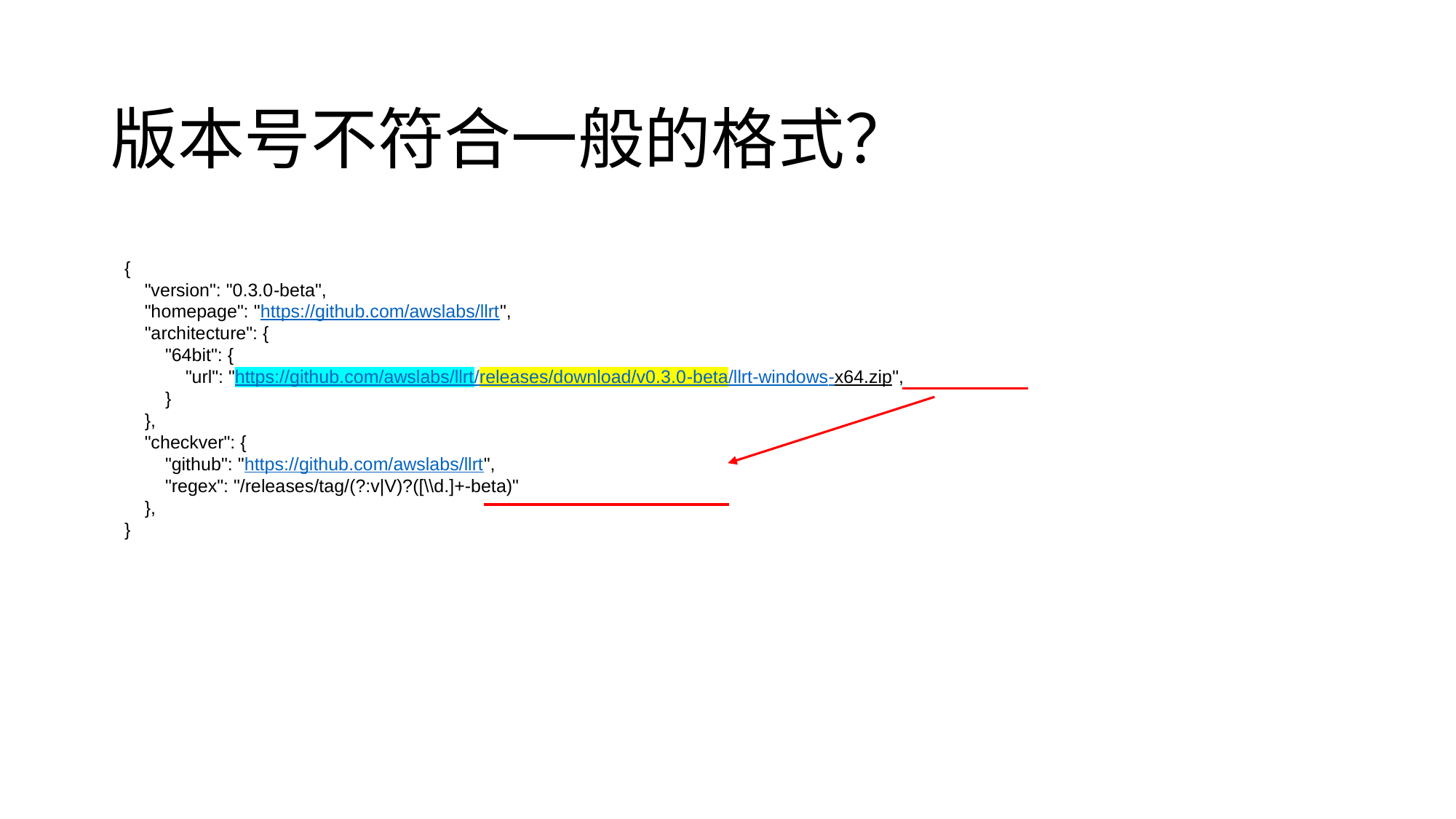

# 版本号不符合一般的格式？
{    "version": "0.3.0-beta",    "homepage": "https://github.com/awslabs/llrt",    "architecture": {        "64bit": {            "url": "https://github.com/awslabs/llrt/releases/download/v0.3.0-beta/llrt-windows-x64.zip",        }    },    "checkver": {        "github": "https://github.com/awslabs/llrt",        "regex": "/releases/tag/(?:v|V)?([\\d.]+-beta)"    },
}